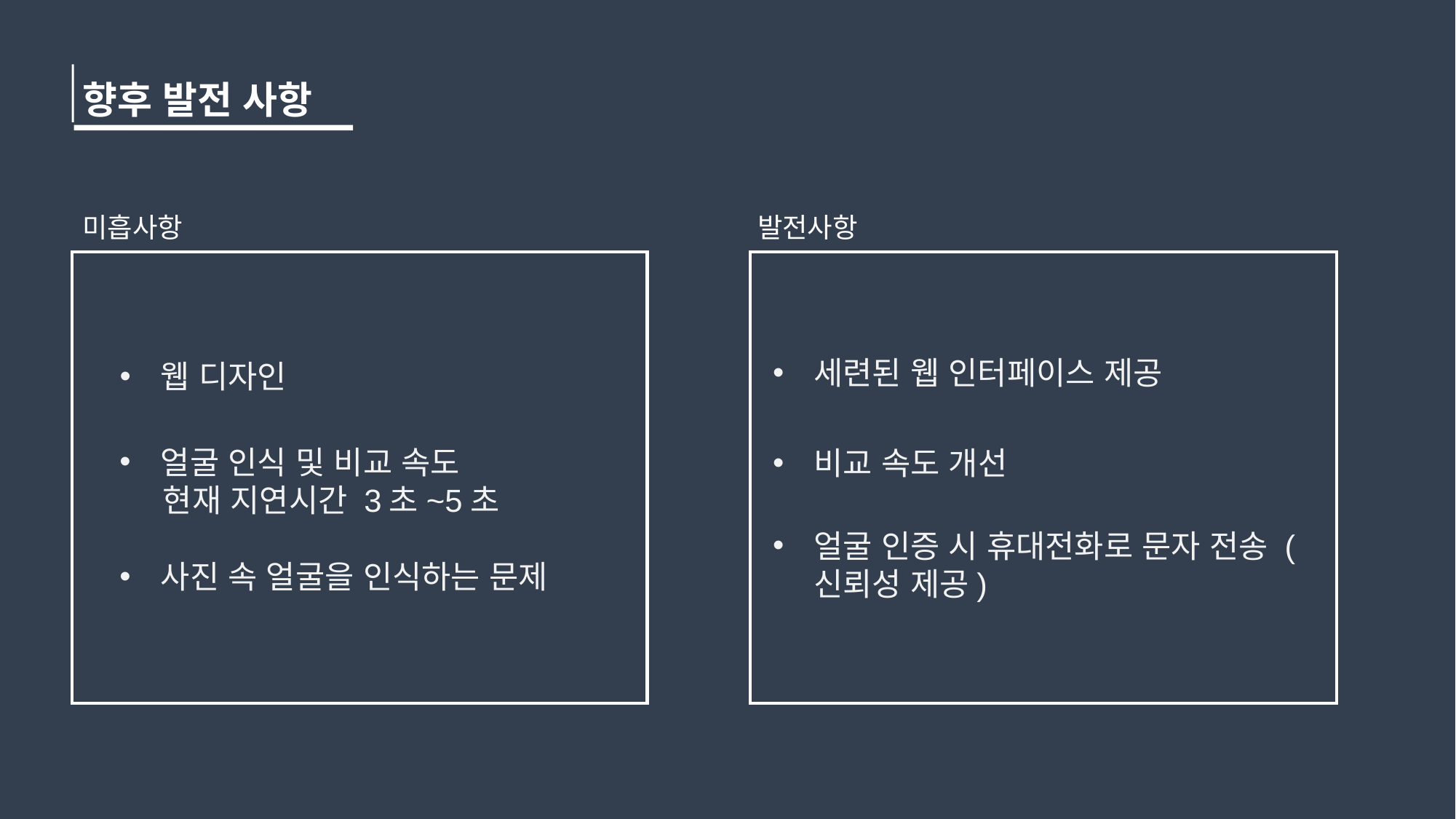

향후 발전 사항

미흡사항
발전사항

세련된 웹 인터페이스 제공
비교 속도 개선
얼굴 인증 시 휴대전화로 문자 전송 (신뢰성 제공)

웹 디자인
얼굴 인식 및 비교 속도
    현재 지연시간 3초~5초

사진 속 얼굴을 인식하는 문제